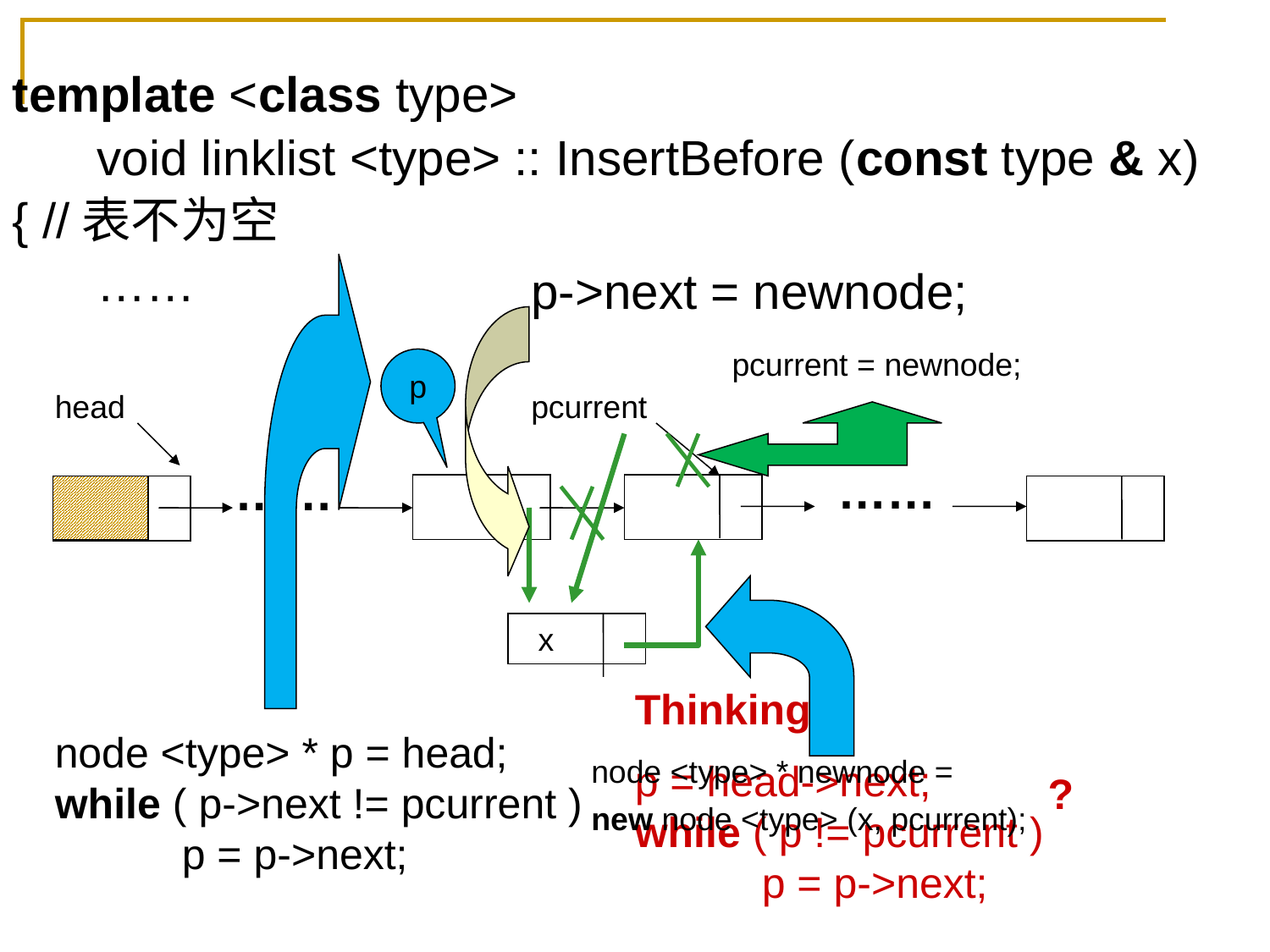

template <class type>
	void linklist <type> :: InsertBefore (const type & x)
{ //表不为空
	……

node <type> * p = head;
while ( p->next != pcurrent )
	p = p->next;
p->next = newnode;

pcurrent = newnode;

p
head

……
……

  x

pcurrent

node <type> * newnode =
new node <type> (x, pcurrent);
Thinking:
p = head->next;
while ( p != pcurrent )
	p = p->next;
?